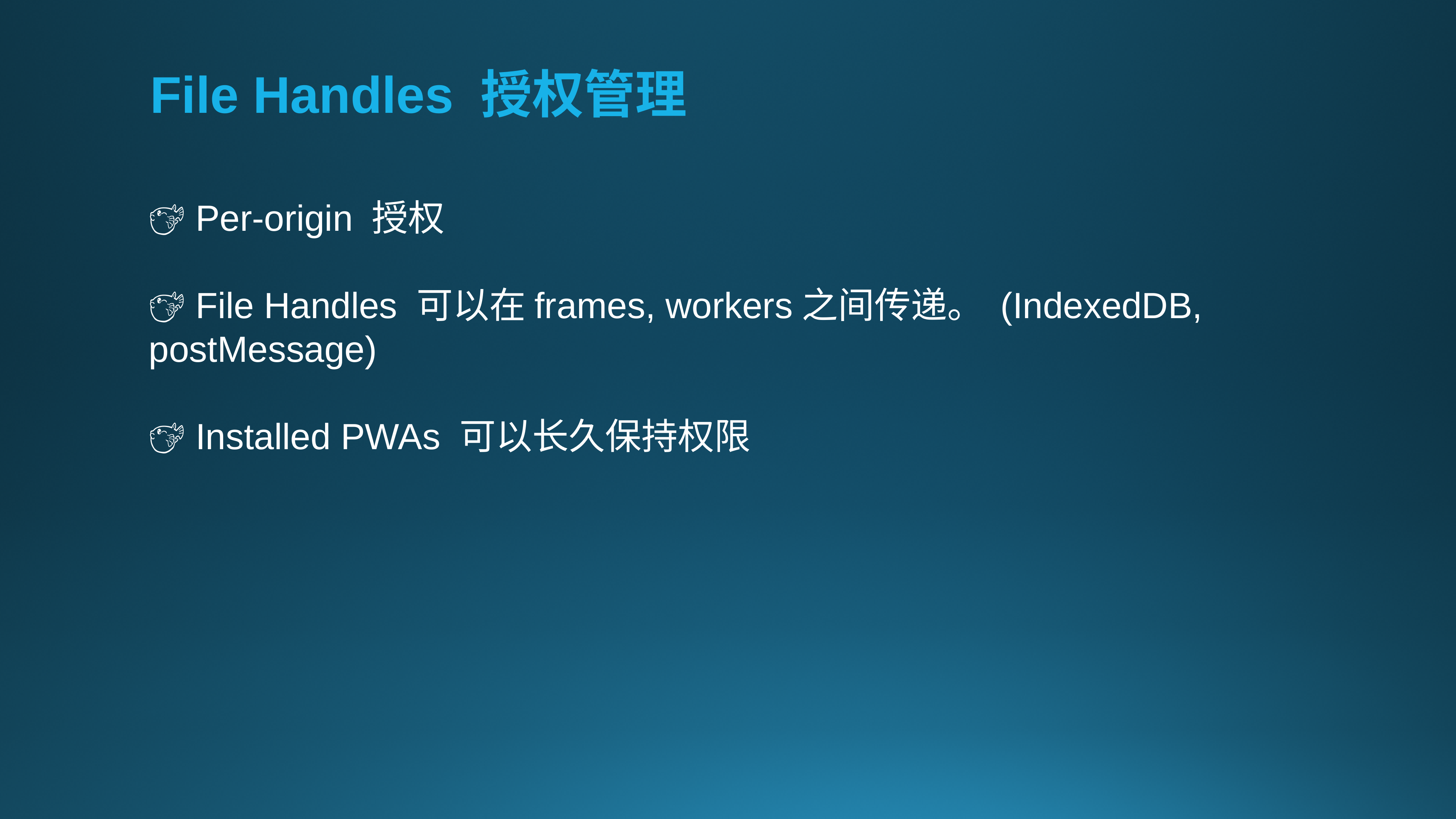

# File Handles 授权管理
🐡 Per-origin 授权

🐡 File Handles 可以在frames, workers之间传递。 (IndexedDB, postMessage)

🐡 Installed PWAs 可以长久保持权限